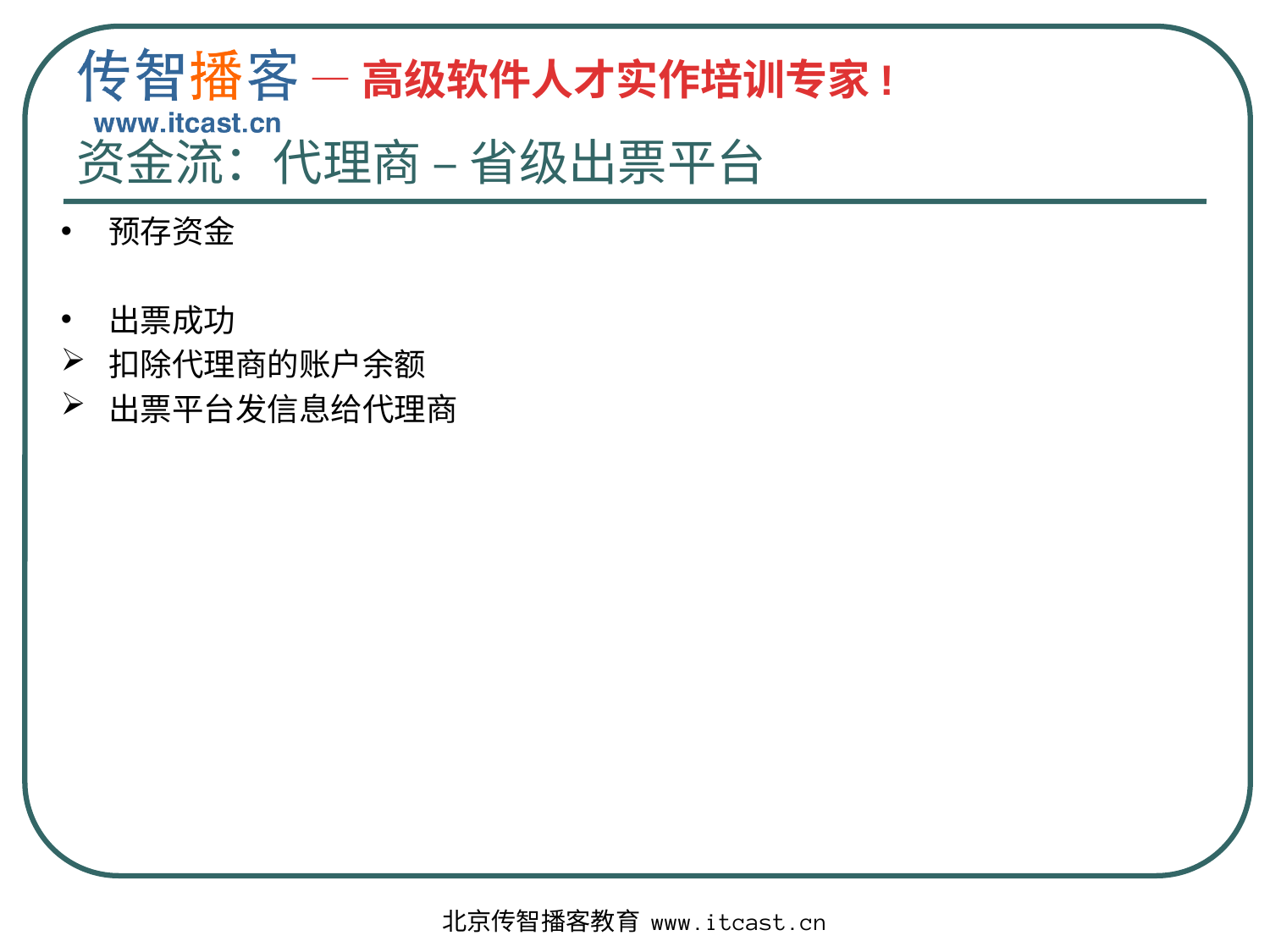

# 资金流：代理商 – 省级出票平台
预存资金

出票成功
扣除代理商的账户余额
出票平台发信息给代理商